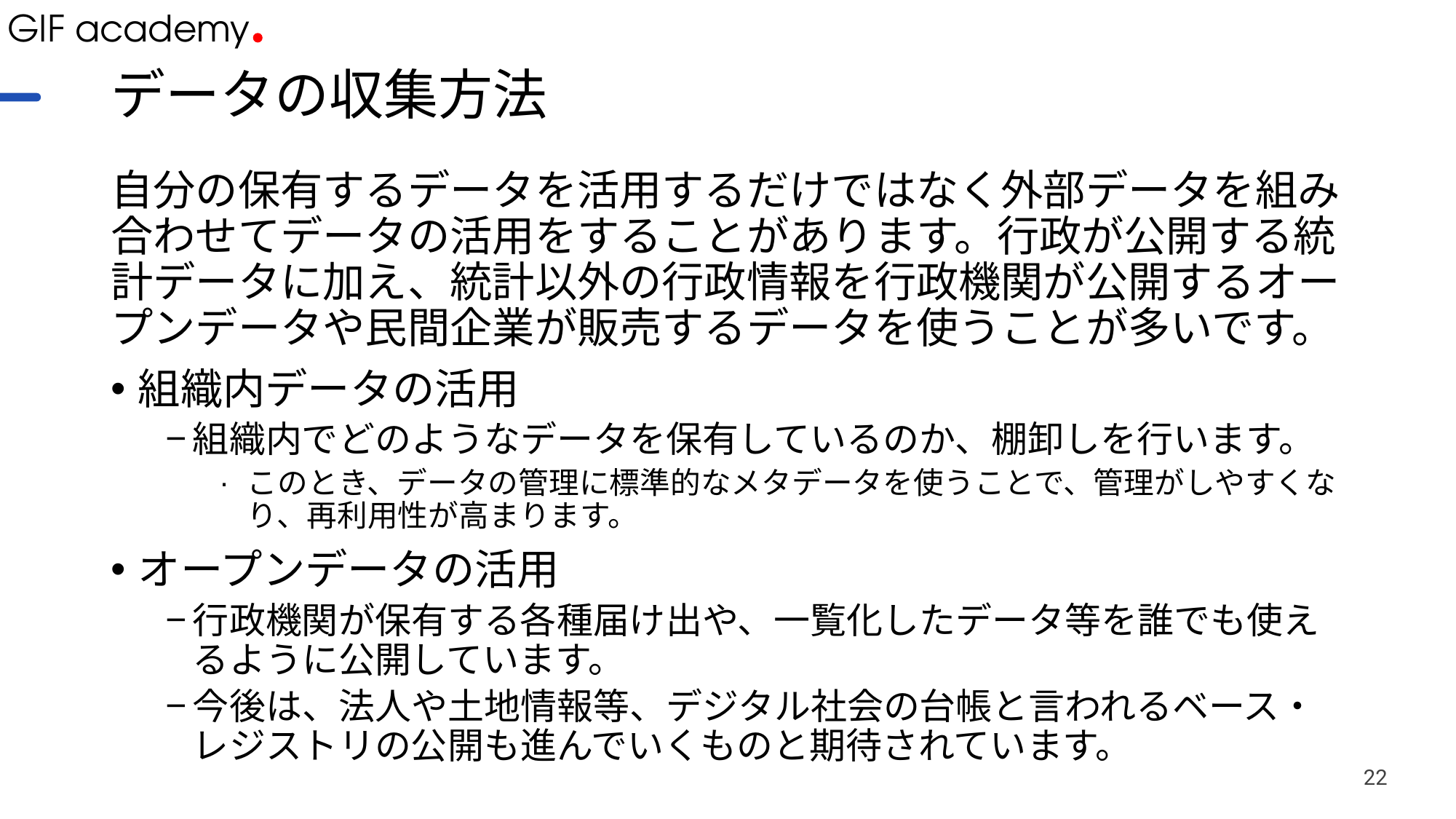

# データの収集方法
自分の保有するデータを活用するだけではなく外部データを組み合わせてデータの活用をすることがあります。行政が公開する統計データに加え、統計以外の行政情報を行政機関が公開するオープンデータや民間企業が販売するデータを使うことが多いです。
組織内データの活用
組織内でどのようなデータを保有しているのか、棚卸しを行います。
このとき、データの管理に標準的なメタデータを使うことで、管理がしやすくなり、再利用性が高まります。
オープンデータの活用
行政機関が保有する各種届け出や、一覧化したデータ等を誰でも使えるように公開しています。
今後は、法人や土地情報等、デジタル社会の台帳と言われるベース・レジストリの公開も進んでいくものと期待されています。

22